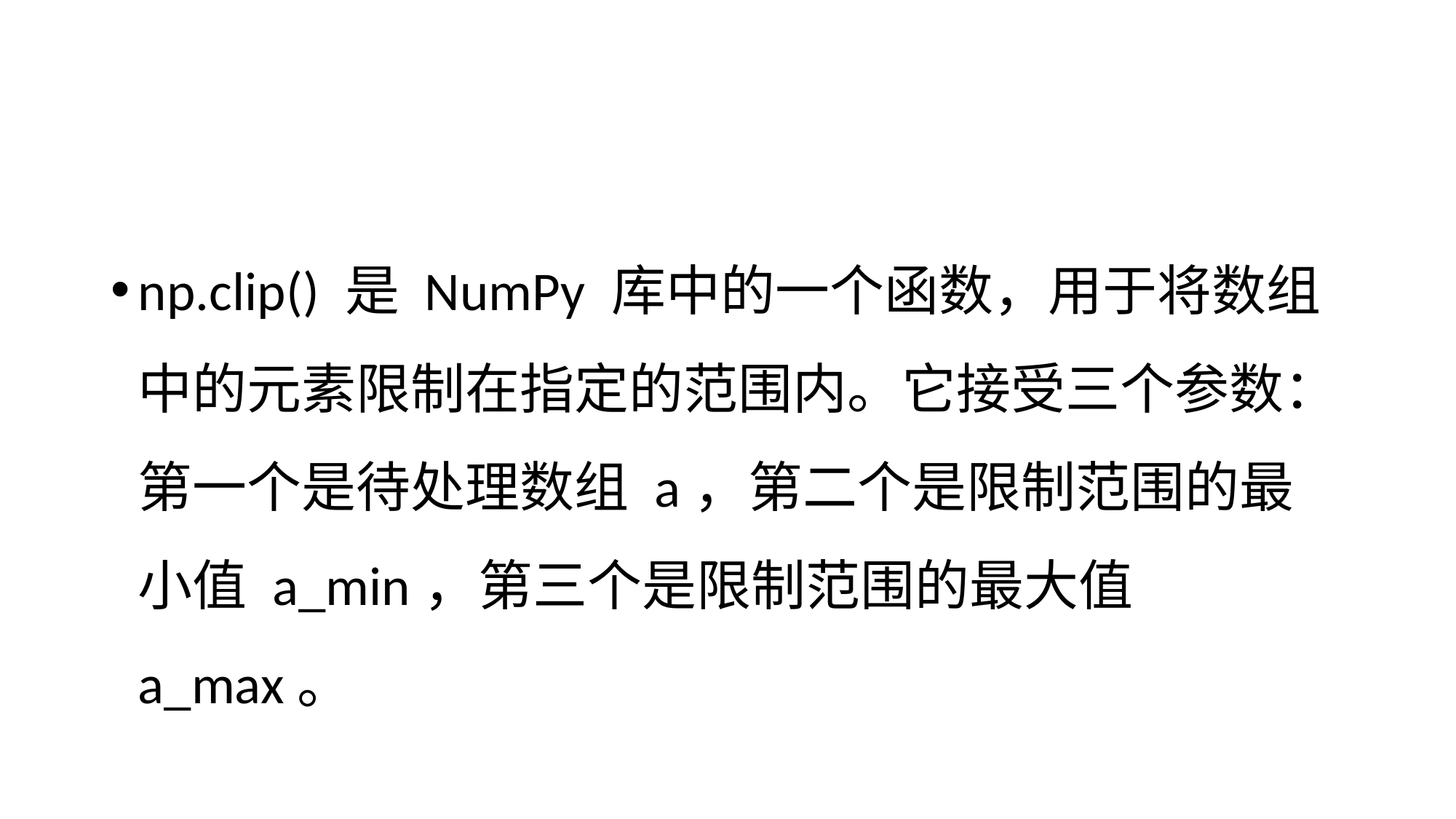

#
np.clip() 是 NumPy 库中的一个函数，用于将数组中的元素限制在指定的范围内。它接受三个参数：第一个是待处理数组 a，第二个是限制范围的最小值 a_min，第三个是限制范围的最大值 a_max。